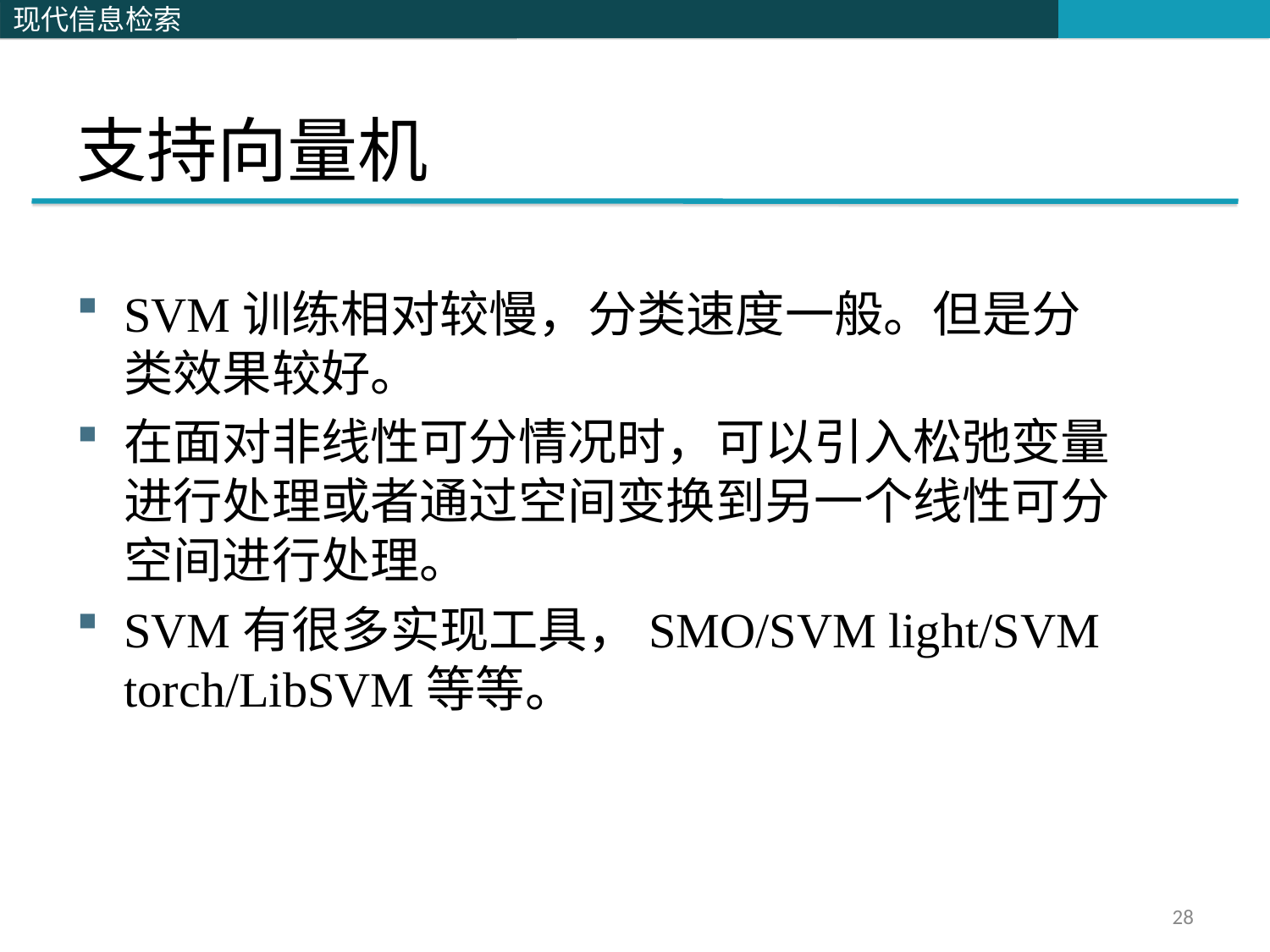

# 支持向量机
SVM训练相对较慢，分类速度一般。但是分类效果较好。
在面对非线性可分情况时，可以引入松弛变量进行处理或者通过空间变换到另一个线性可分空间进行处理。
SVM有很多实现工具，SMO/SVM light/SVM torch/LibSVM等等。
28